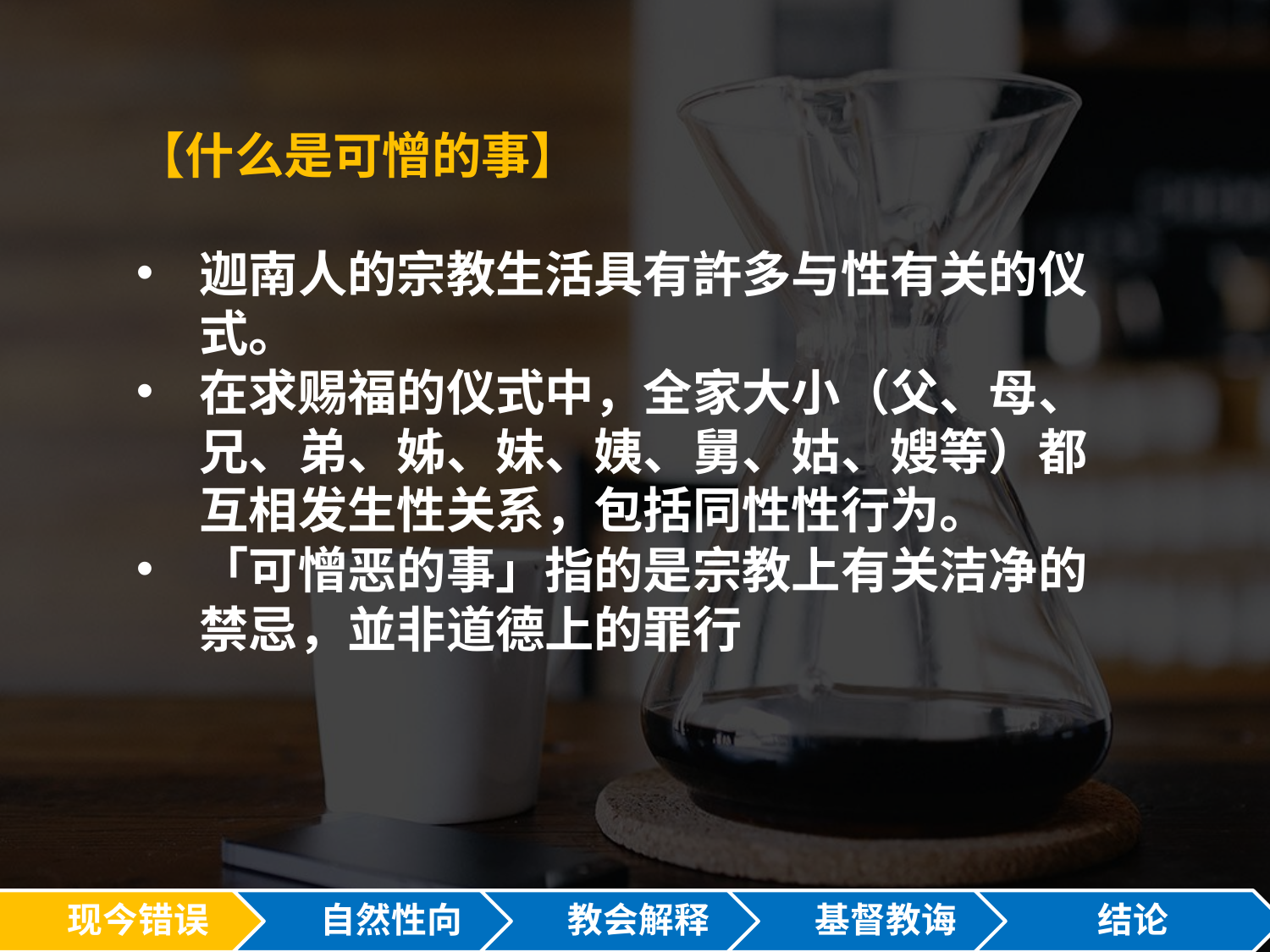

【什么是可憎的事】

迦南人的宗教生活具有許多与性有关的仪式。
在求赐福的仪式中，全家大小（父、母、兄、弟、姊、妹、姨、舅、姑、嫂等）都互相发生性关系，包括同性性行为。
「可憎恶的事」指的是宗教上有关洁净的 禁忌，並非道德上的罪行

现今错误
自然性向
教会解释
基督教诲
结论